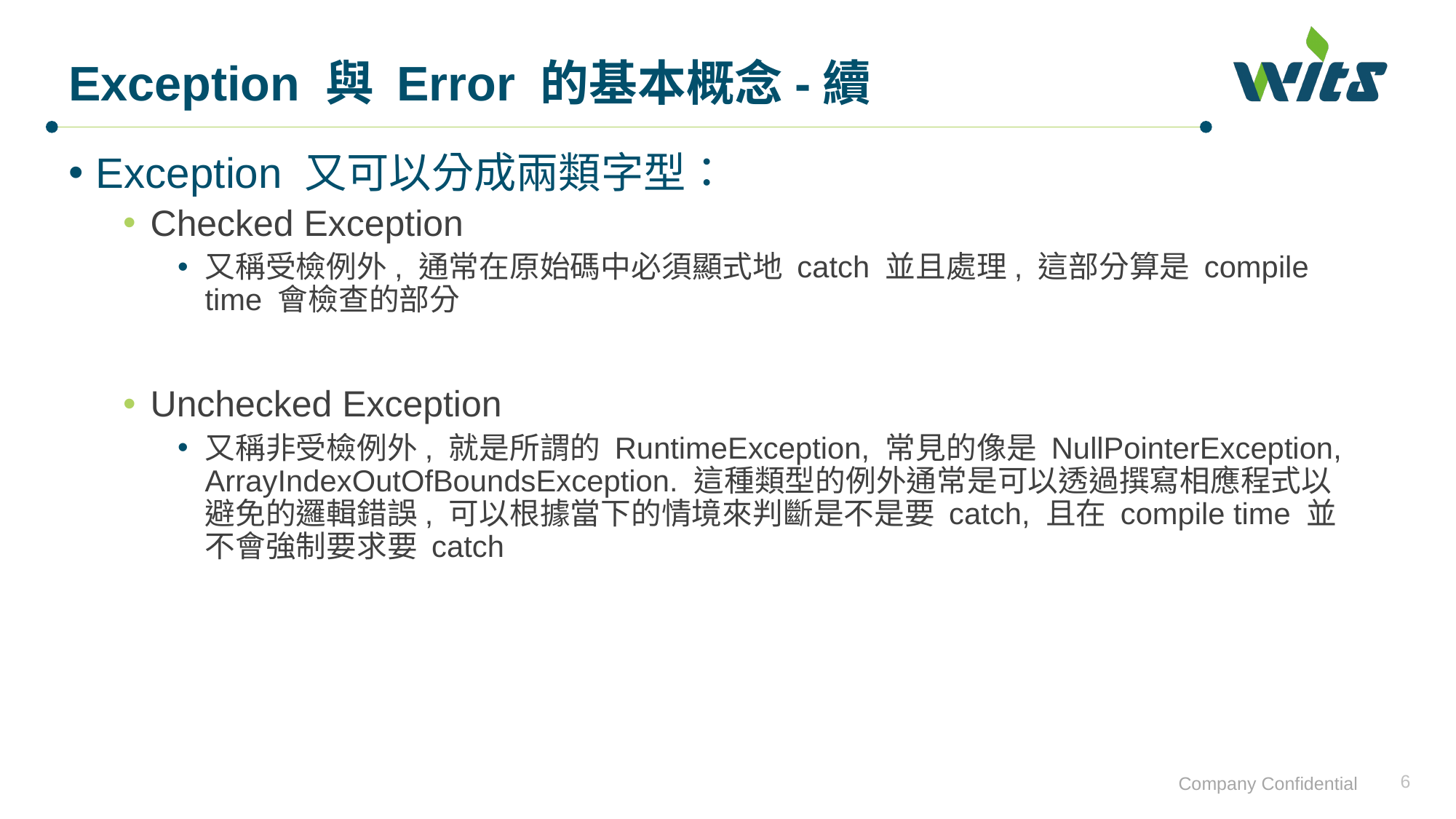

# Exception 與 Error 的基本概念-續
Exception 又可以分成兩類字型：
Checked Exception
又稱受檢例外, 通常在原始碼中必須顯式地 catch 並且處理, 這部分算是 compile time 會檢查的部分

Unchecked Exception
又稱非受檢例外, 就是所謂的 RuntimeException, 常見的像是 NullPointerException, ArrayIndexOutOfBoundsException. 這種類型的例外通常是可以透過撰寫相應程式以避免的邏輯錯誤, 可以根據當下的情境來判斷是不是要 catch, 且在 compile time 並不會強制要求要 catch
6